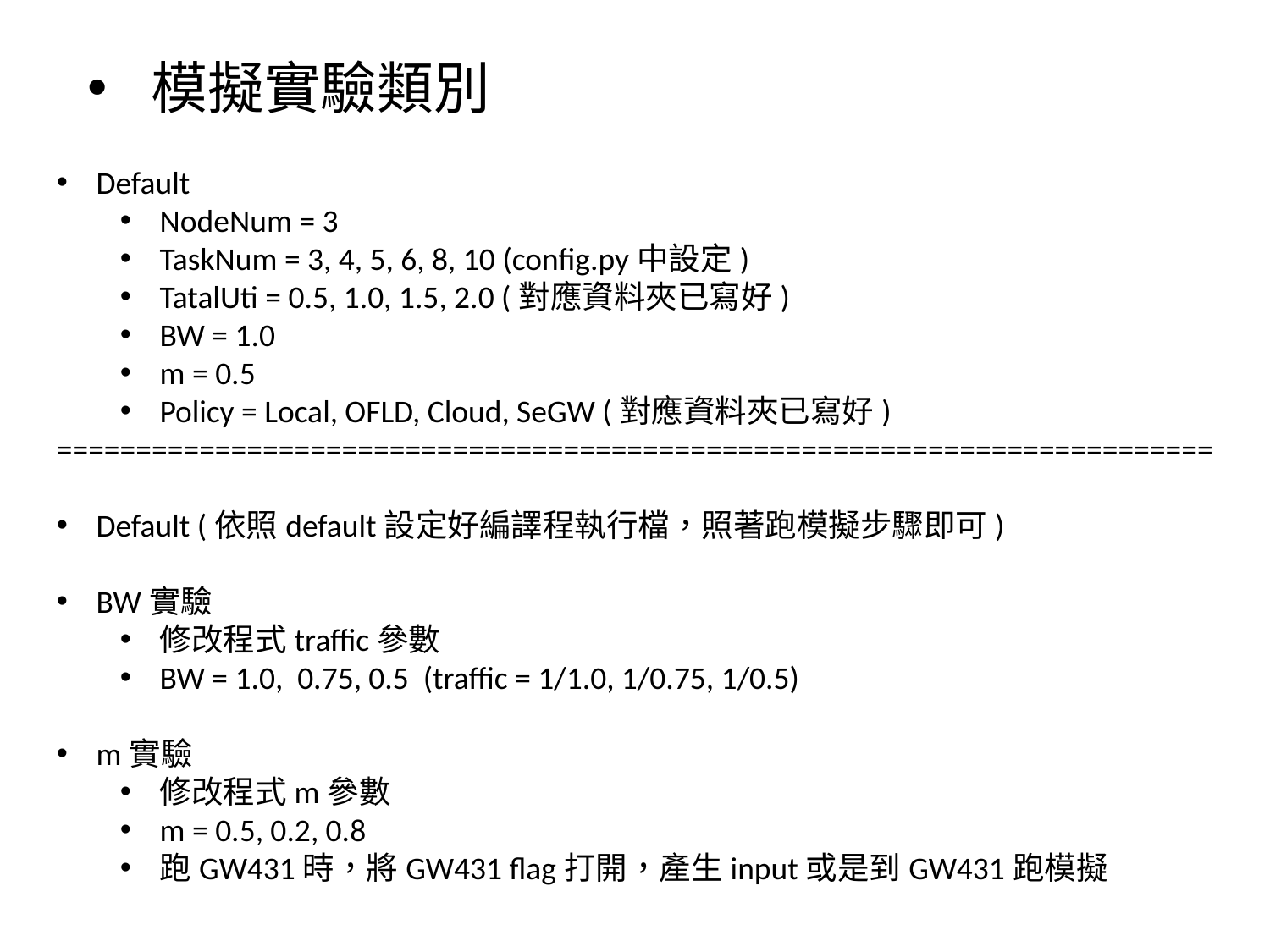

模擬實驗類別
Default
NodeNum = 3
TaskNum = 3, 4, 5, 6, 8, 10 (config.py中設定)
TatalUti = 0.5, 1.0, 1.5, 2.0 (對應資料夾已寫好)
BW = 1.0
m = 0.5
Policy = Local, OFLD, Cloud, SeGW (對應資料夾已寫好)
=========================================================================

Default (依照default設定好編譯程執行檔，照著跑模擬步驟即可)

BW實驗
修改程式traffic參數
BW = 1.0,  0.75, 0.5  (traffic = 1/1.0, 1/0.75, 1/0.5)

m實驗
修改程式m參數
m = 0.5, 0.2, 0.8
跑GW431時，將GW431 flag打開，產生input或是到GW431跑模擬